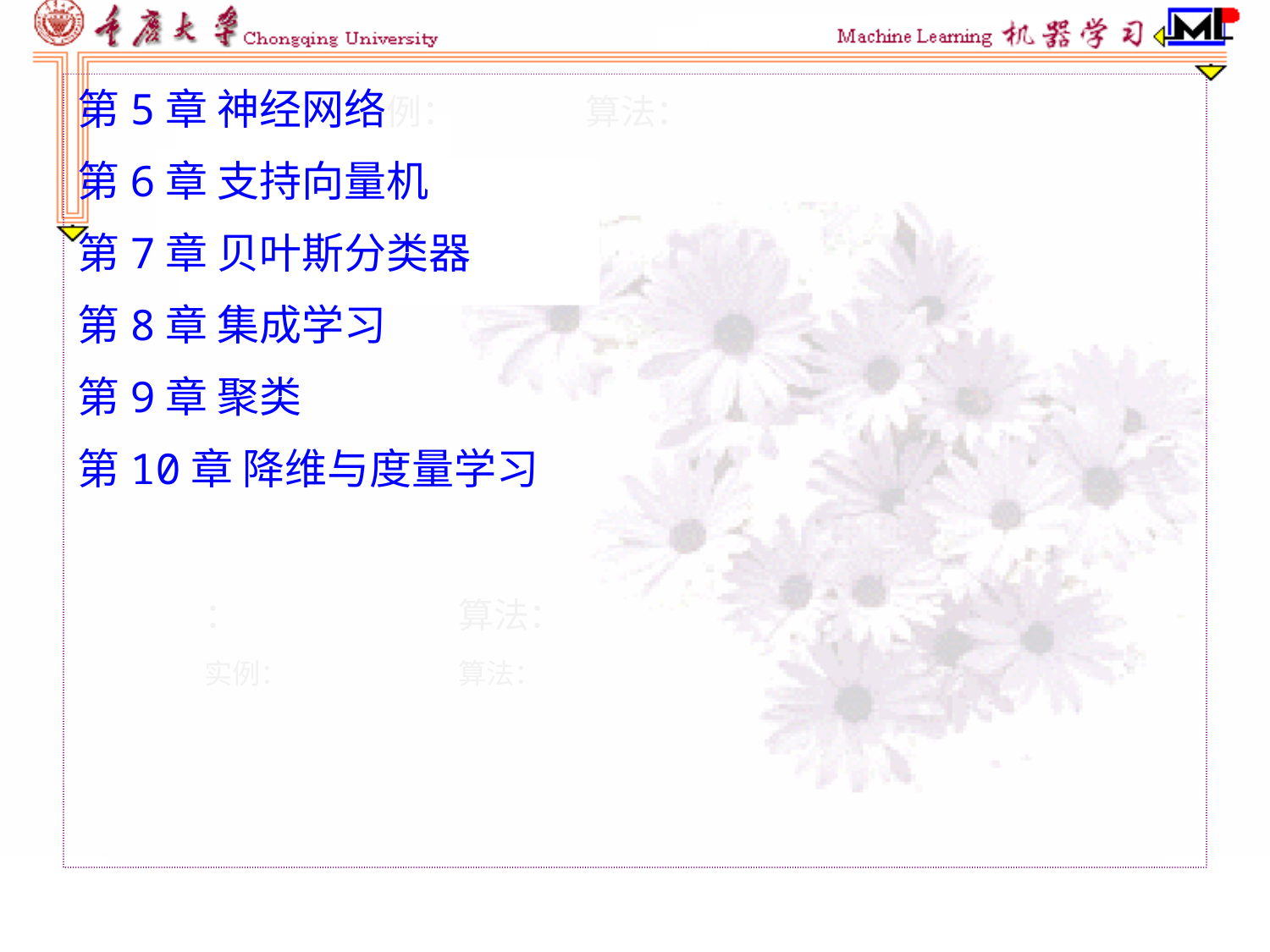

第5章 神经网络例：	 	算法：
第6章 支持向量机
第7章 贝叶斯分类器
第8章 集成学习
第9章 聚类
第10章 降维与度量学习

	：	 	算法：
	实例：	 	算法：
4